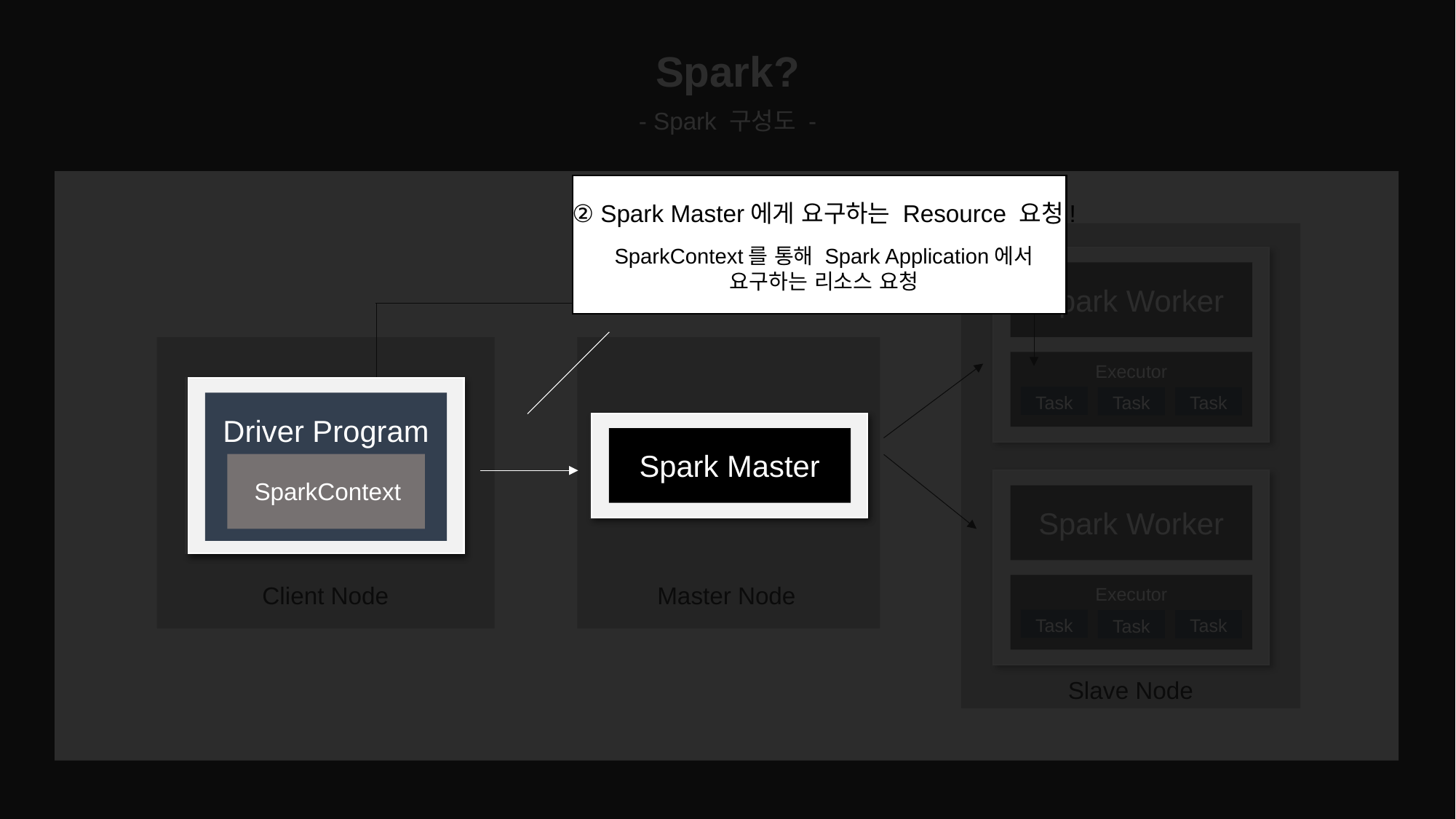

Spark?
- Spark 구성도 -

② Spark Master에게 요구하는 Resource 요청!

SparkContext를 통해 Spark Application에서
요구하는 리소스 요청

Spark Worker

Executor
Task

Task

Task

Driver Program

SparkContext

Driver Program

SparkContext

Spark Master

Spark Master

Spark Worker

Executor
Task

Task

Task

Client Node
Master Node
Slave Node